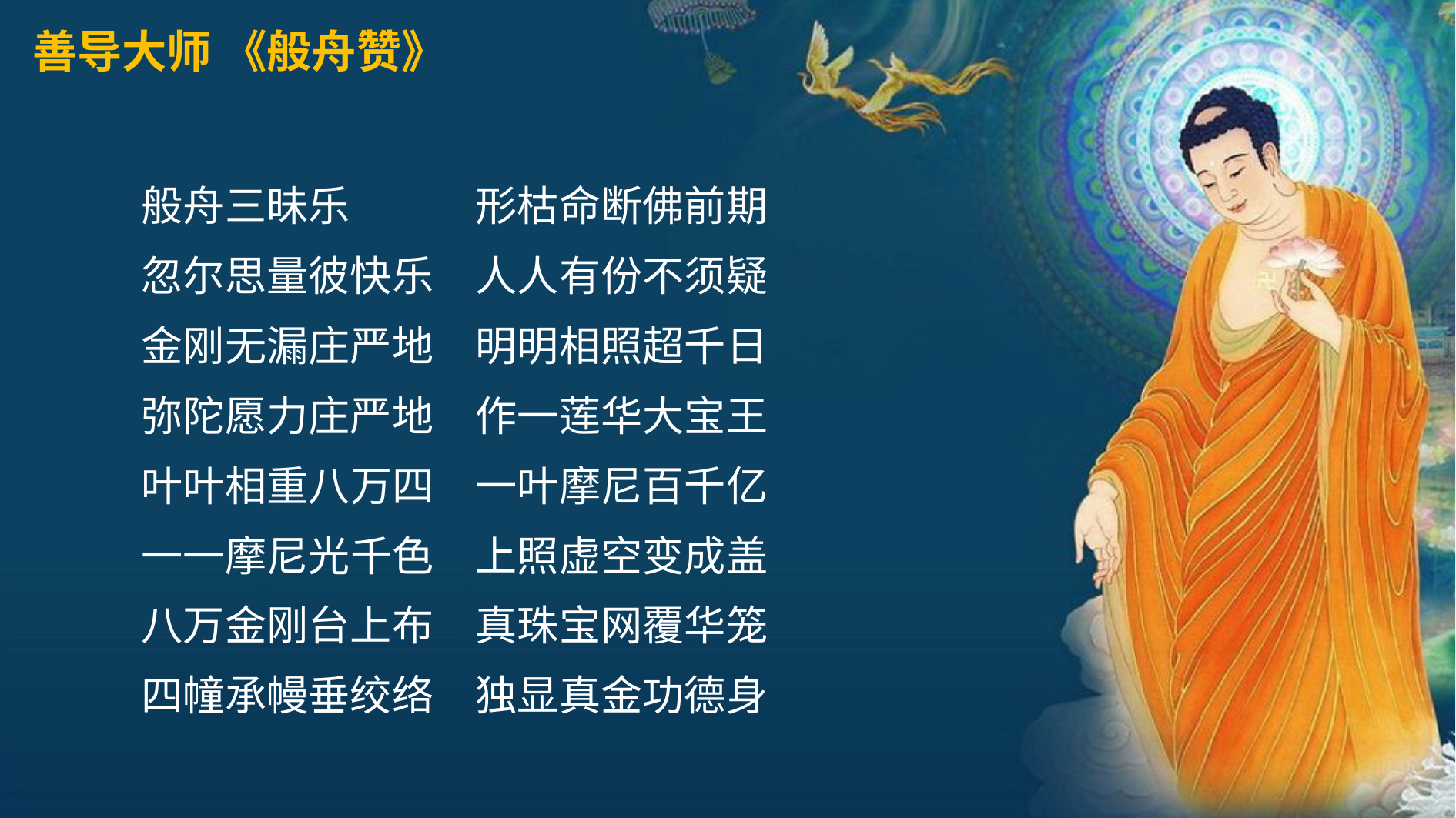

善导大师 《般舟赞》

般舟三昧乐　　　形枯命断佛前期
忽尔思量彼快乐　人人有份不须疑
金刚无漏庄严地　明明相照超千日
弥陀愿力庄严地　作一莲华大宝王
叶叶相重八万四　一叶摩尼百千亿
一一摩尼光千色　上照虚空变成盖
八万金刚台上布　真珠宝网覆华笼
四幢承幔垂绞络　独显真金功德身